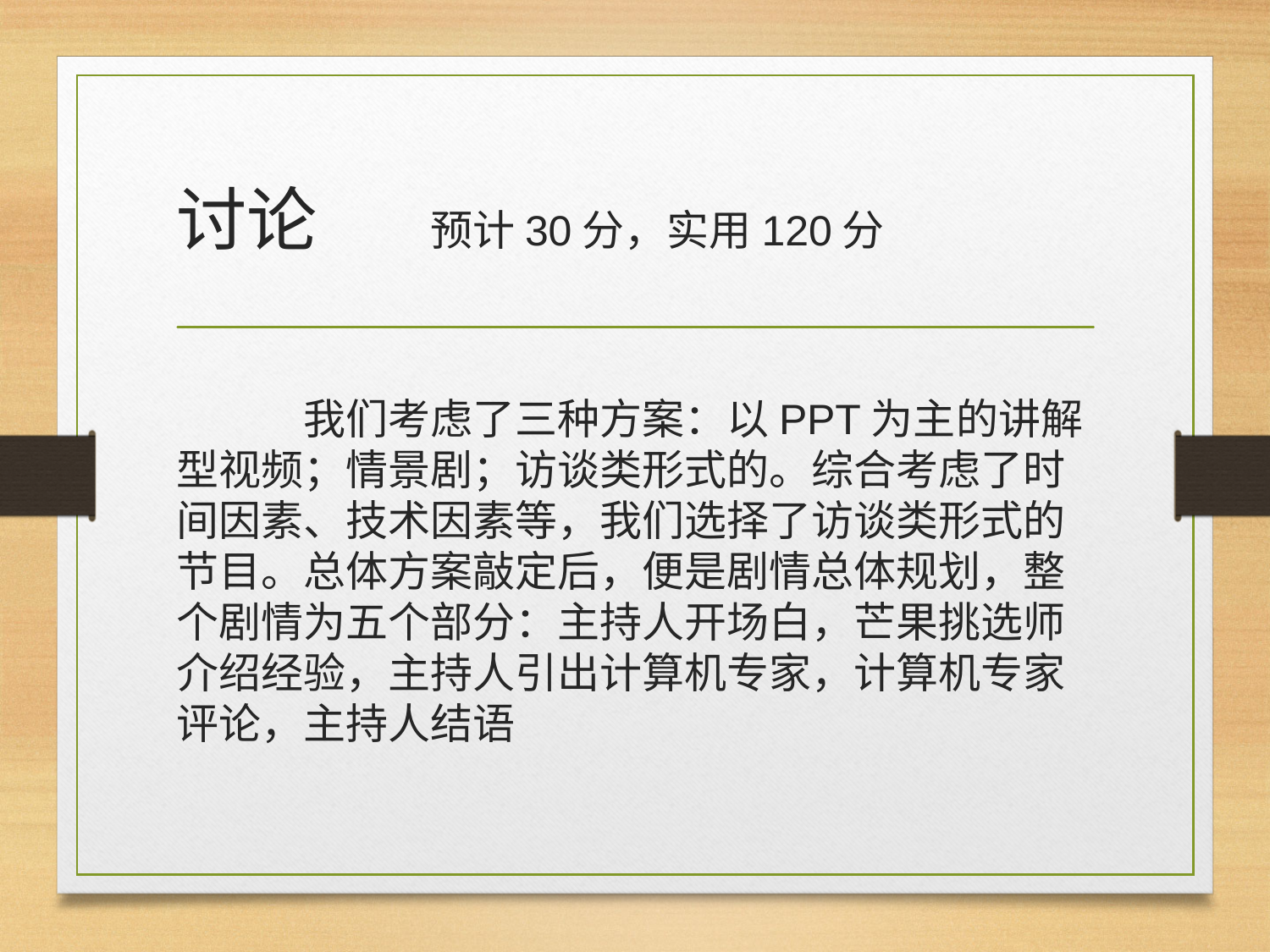

# 讨论	预计30分，实用120分
	我们考虑了三种方案：以PPT为主的讲解型视频；情景剧；访谈类形式的。综合考虑了时间因素、技术因素等，我们选择了访谈类形式的节目。总体方案敲定后，便是剧情总体规划，整个剧情为五个部分：主持人开场白，芒果挑选师介绍经验，主持人引出计算机专家，计算机专家评论，主持人结语